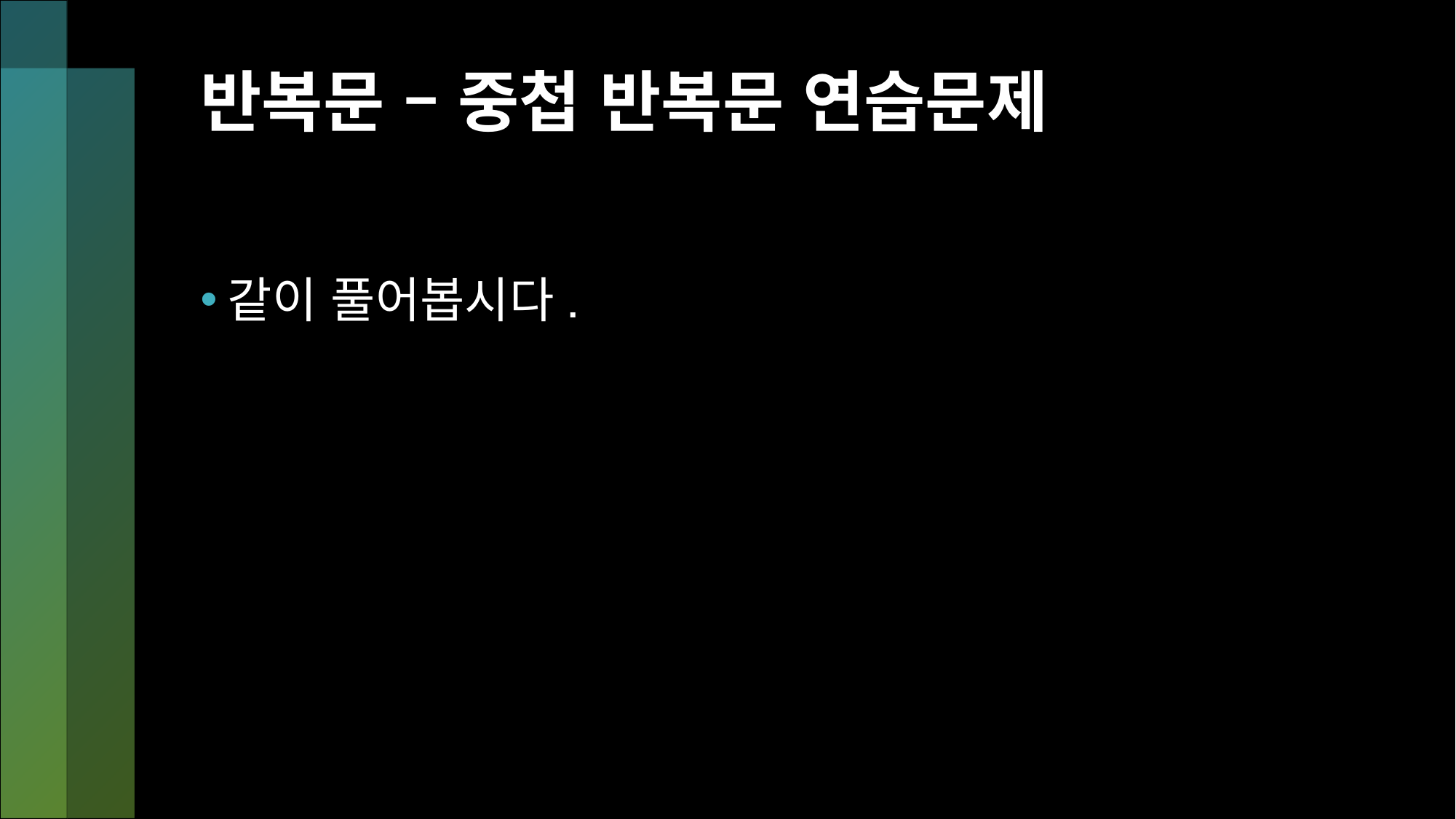

# 반복문 – 중첩 반복문 연습문제
같이 풀어봅시다.